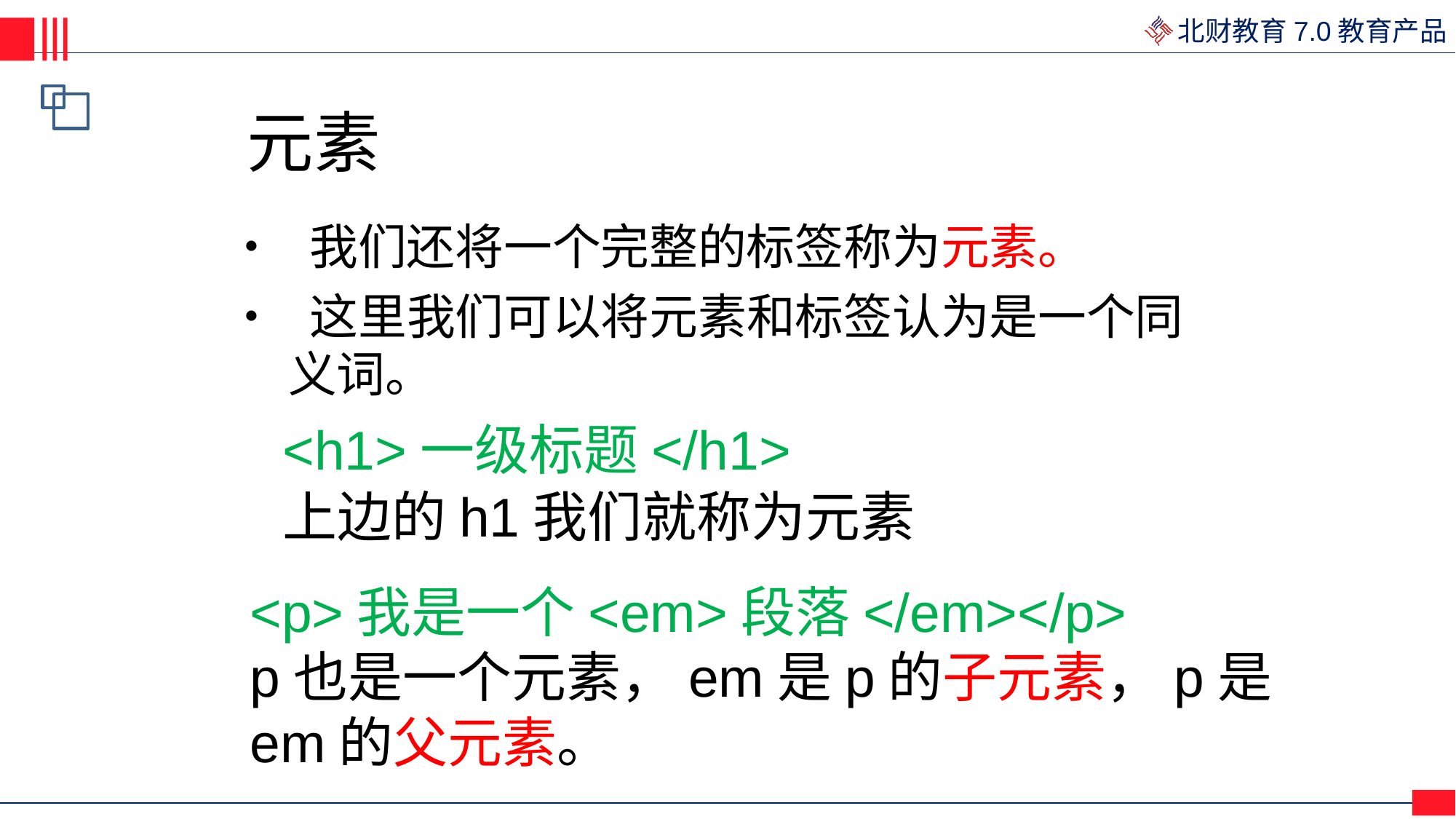

元素
•  我们还将一个完整的标签称为元素。
•  这里我们可以将元素和标签认为是一个同
义词。
<h1>一级标题</h1>
上边的h1我们就称为元素
<p>我是一个<em>段落</em></p>
p也是一个元素，em是p的子元素，p是
em的父元素。